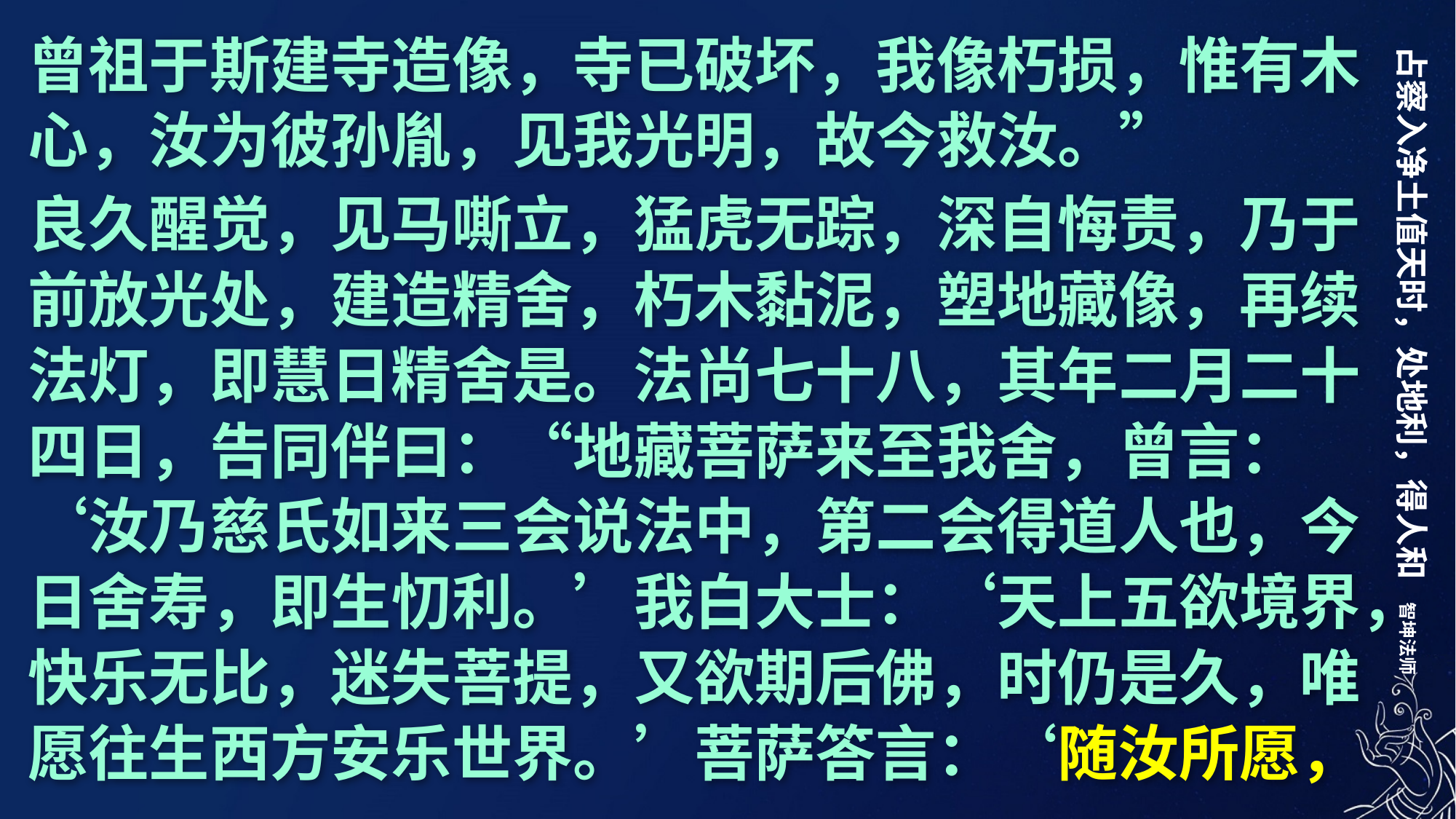

曾祖于斯建寺造像，寺已破坏，我像朽损，惟有木心，汝为彼孙胤，见我光明，故今救汝。”
良久醒觉，见马嘶立，猛虎无踪，深自悔责，乃于前放光处，建造精舍，朽木黏泥，塑地藏像，再续法灯，即慧日精舍是。法尚七十八，其年二月二十四日，告同伴曰：“地藏菩萨来至我舍，曾言：‘汝乃慈氏如来三会说法中，第二会得道人也，今日舍寿，即生忉利。’我白大士：‘天上五欲境界，快乐无比，迷失菩提，又欲期后佛，时仍是久，唯愿往生西方安乐世界。’菩萨答言：‘随汝所愿，